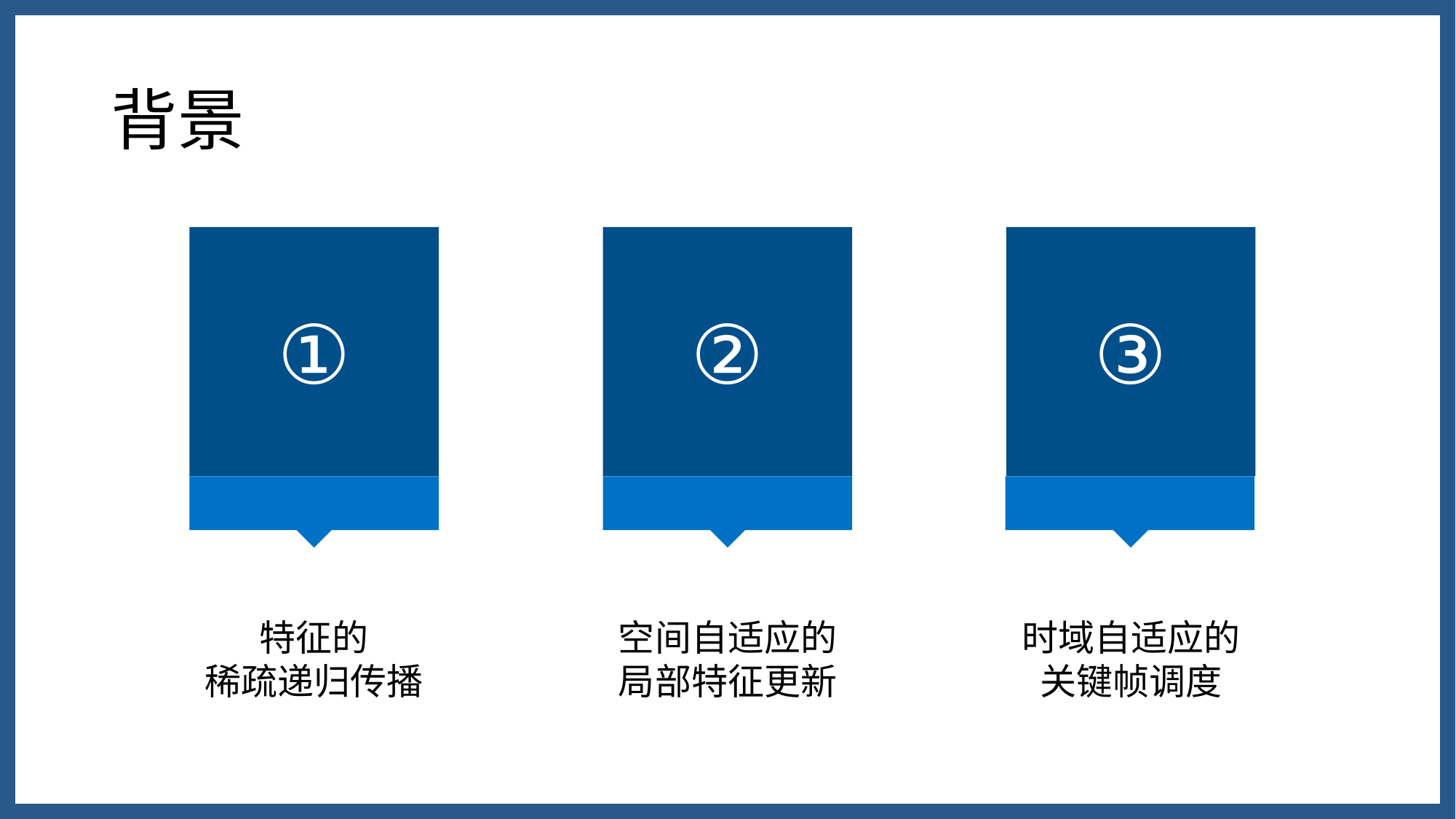

# 背景
①
②
③

特征的
稀疏递归传播
空间自适应的
局部特征更新
时域自适应的
关键帧调度